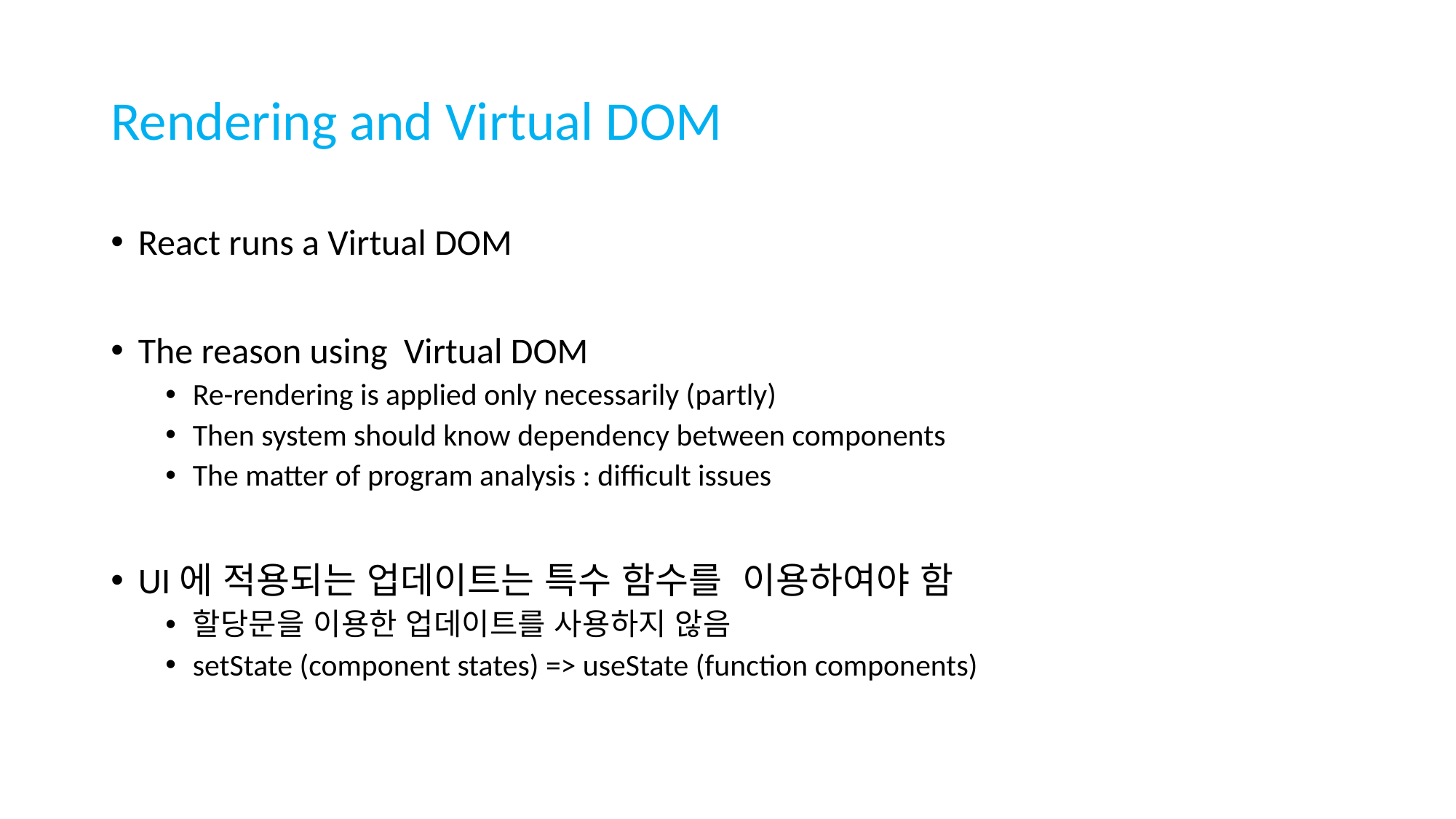

# Rendering and Virtual DOM
React runs a Virtual DOM

The reason using  Virtual DOM
Re-rendering is applied only necessarily (partly)
Then system should know dependency between components
The matter of program analysis : difficult issues

UI에 적용되는 업데이트는 특수 함수를  이용하여야 함
할당문을 이용한 업데이트를 사용하지 않음
setState (component states) => useState (function components)